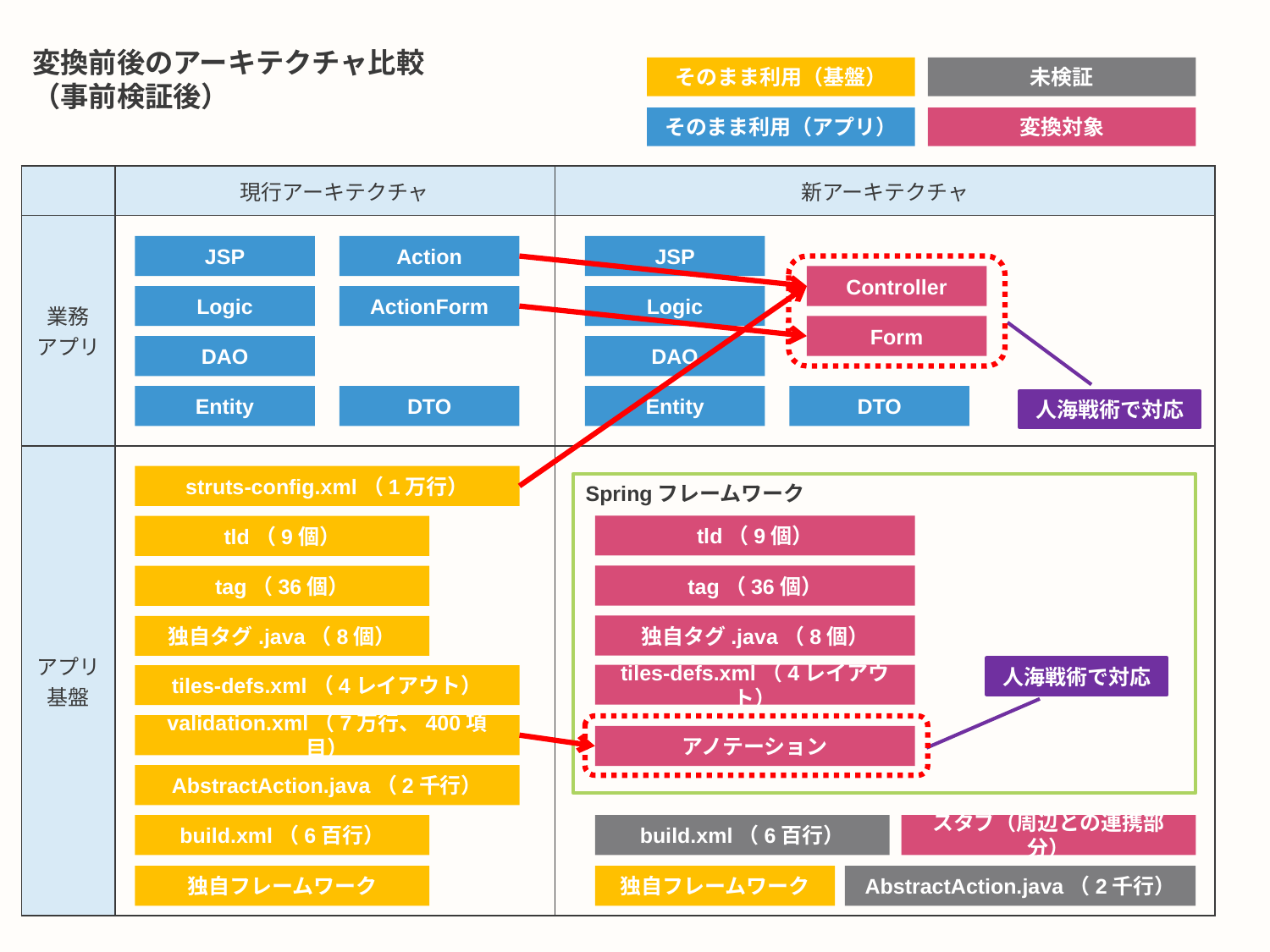

# 変換前後のアーキテクチャ比較 （事前検証後）
そのまま利用（基盤）
未検証
そのまま利用（アプリ）
変換対象
|  | 現行アーキテクチャ | 新アーキテクチャ |
| --- | --- | --- |
| 業務 アプリ |  |  |
| アプリ 基盤 |  |  |
JSP
Action
JSP

Controller
Logic
ActionForm
Logic
Form
DAO
DAO
Entity
DTO
Entity
DTO
人海戦術で対応
struts-config.xml（1万行）
Springフレームワーク
tld（9個）
tld（9個）
tag（36個）
tag（36個）
独自タグ.java（8個）
独自タグ.java（8個）
人海戦術で対応
tiles-defs.xml（4レイアウト）
tiles-defs.xml（4レイアウト）
validation.xml（7万行、400項目）

アノテーション
AbstractAction.java（2千行）
build.xml（6百行）
build.xml（6百行）
スタブ（周辺との連携部分）
独自フレームワーク
独自フレームワーク
AbstractAction.java（2千行）